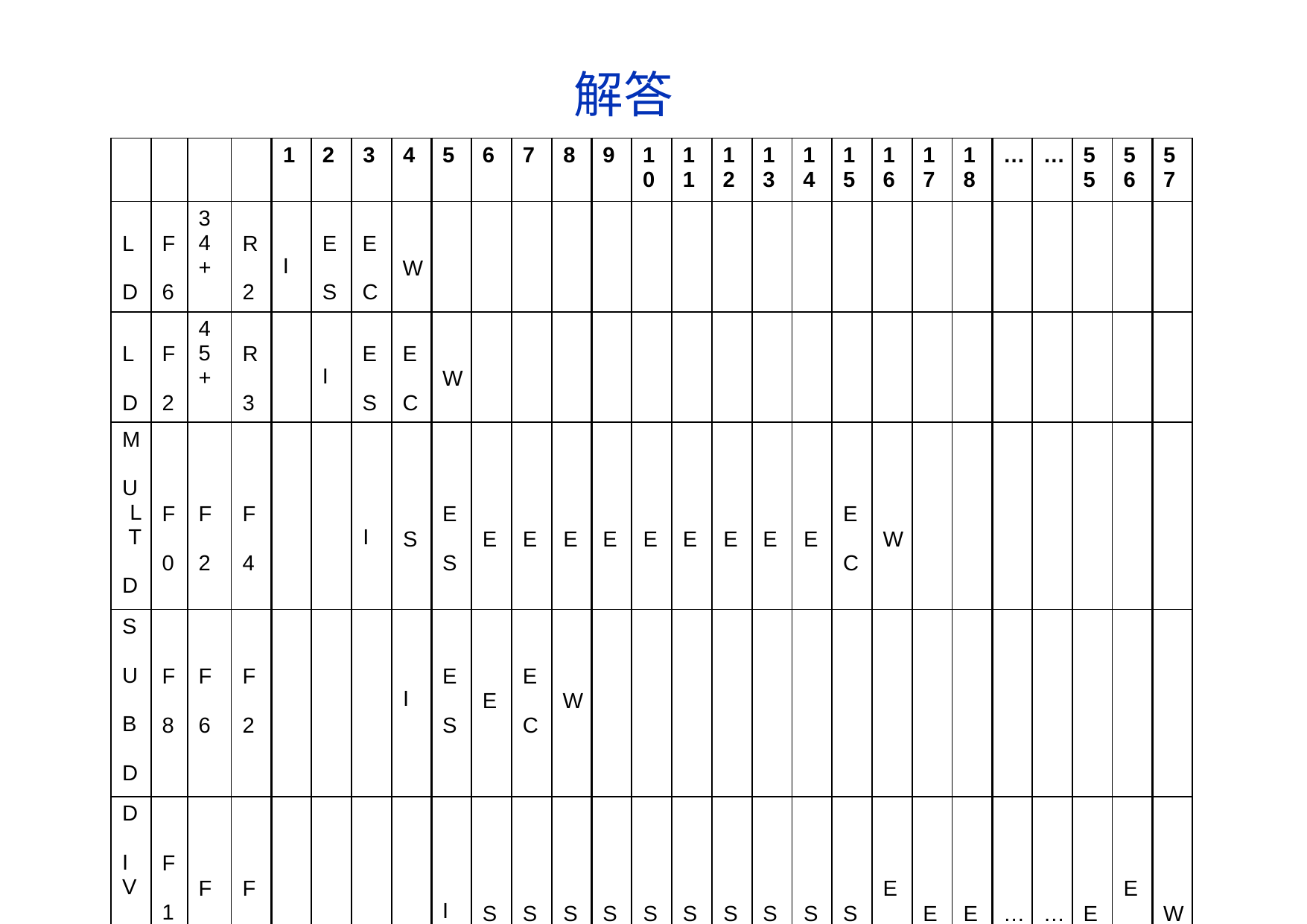

解答
|  |  |  |  | 1 | 2 | 3 | 4 | 5 | 6 | 7 | 8 | 9 | 1 0 | 1 1 | 1 2 | 1 3 | 1 4 | 1 5 | 1 6 | 1 7 | 1 8 | … | … | 5 5 | 5 6 | 5 7 |
| --- | --- | --- | --- | --- | --- | --- | --- | --- | --- | --- | --- | --- | --- | --- | --- | --- | --- | --- | --- | --- | --- | --- | --- | --- | --- | --- |
| L D | F 6 | 3 4 + | R 2 | I | E S | E C | W |  |  |  |  |  |  |  |  |  |  |  |  |  |  |  |  |  |  |  |
| L D | F 2 | 4 5 + | R 3 |  | I | E S | E C | W |  |  |  |  |  |  |  |  |  |  |  |  |  |  |  |  |  |  |
| M U L T D | F 0 | F 2 | F 4 |  |  | I | S | E S | E | E | E | E | E | E | E | E | E | E C | W |  |  |  |  |  |  |  |
| S U B D | F 8 | F 6 | F 2 |  |  |  | I | E S | E | E C | W |  |  |  |  |  |  |  |  |  |  |  |  |  |  |  |
| D I V I D | F 1 0 | F 0 | F 6 |  |  |  |  | I | S | S | S | S | S | S | S | S | S | S | E S | E | E | … | … | E | E C | W |
| A D D | F 6 | F 8 | F 2 |  |  |  |  |  | I | S | E S | E | E C | W |  |  |  |  |  |  |  |  |  |  |  |  |

3